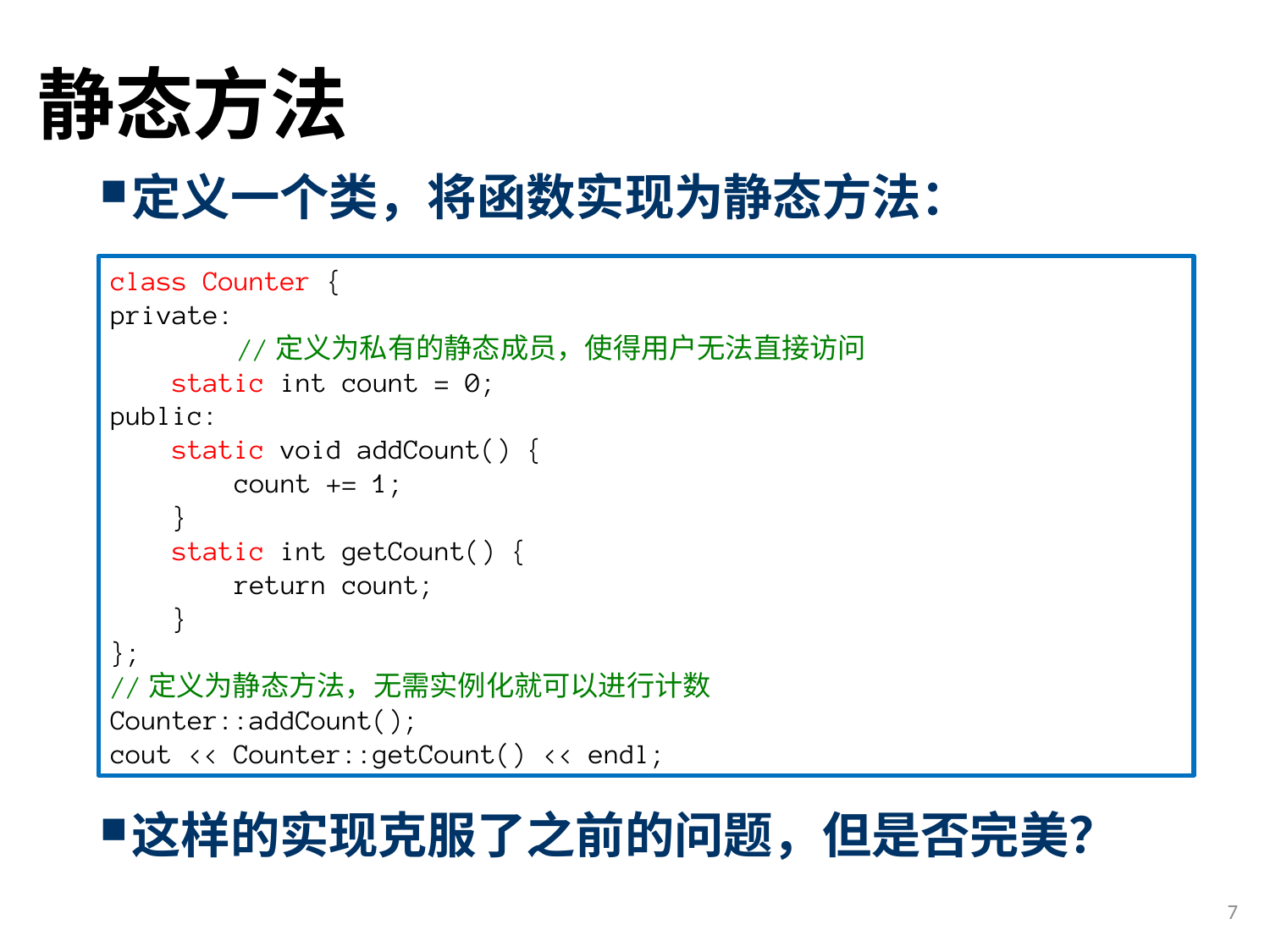

# 静态方法
定义一个类，将函数实现为静态方法：

这样的实现克服了之前的问题，但是否完美？
class Counter {
private:
	//定义为私有的静态成员，使得用户无法直接访问
    static int count = 0;
public:
    static void addCount() {
        count += 1;
    }
    static int getCount() {
        return count;
    }
};
//定义为静态方法，无需实例化就可以进行计数
Counter::addCount();
cout << Counter::getCount() << endl;
7